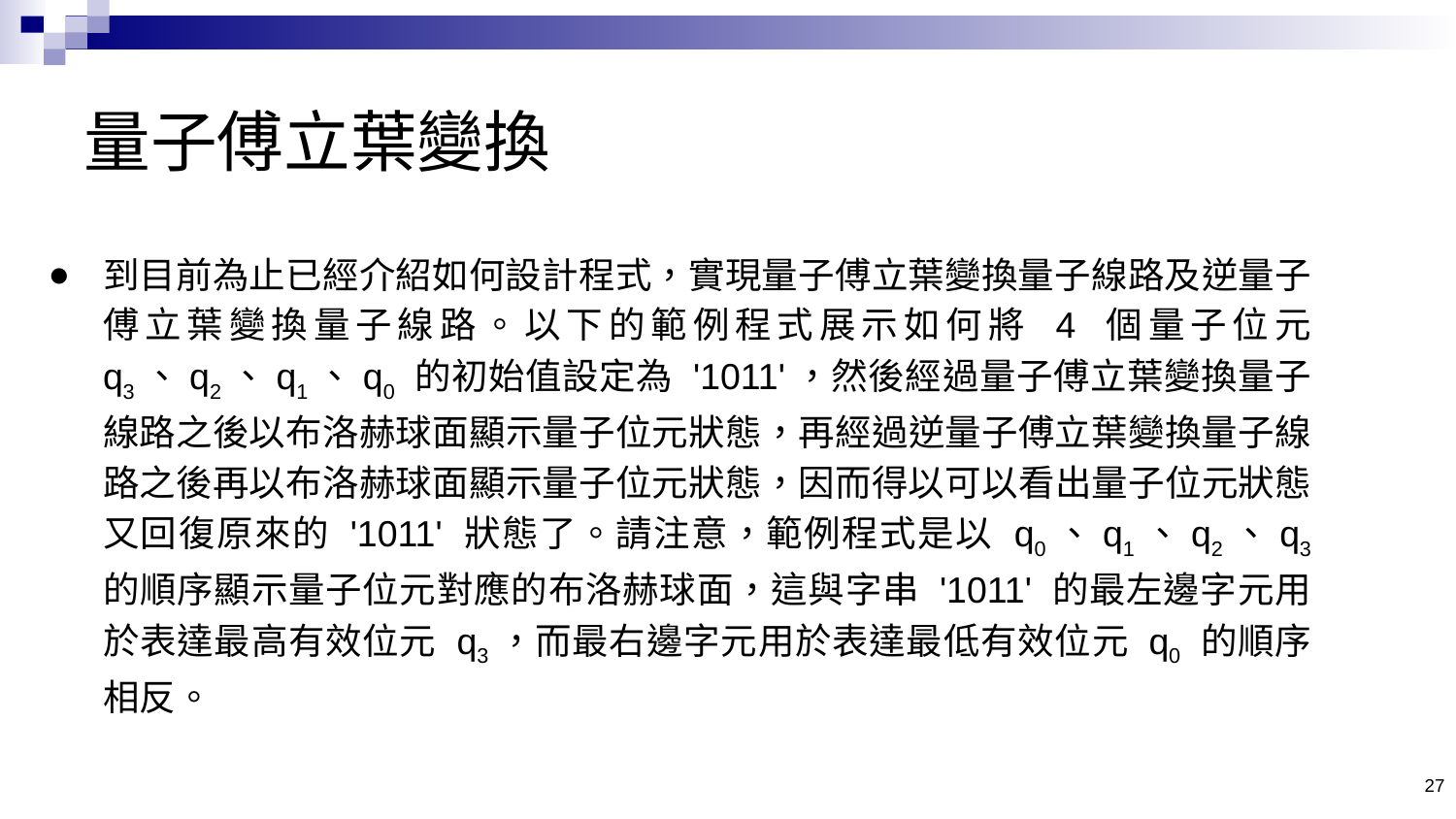

# 量子傅立葉變換
到目前為止已經介紹如何設計程式，實現量子傅立葉變換量子線路及逆量子傅立葉變換量子線路。以下的範例程式展示如何將 4 個量子位元 q3、q2、q1、q0 的初始值設定為 '1011'，然後經過量子傅立葉變換量子線路之後以布洛赫球面顯示量子位元狀態，再經過逆量子傅立葉變換量子線路之後再以布洛赫球面顯示量子位元狀態，因而得以可以看出量子位元狀態又回復原來的 '1011' 狀態了。請注意，範例程式是以 q0、q1、q2、q3 的順序顯示量子位元對應的布洛赫球面，這與字串 '1011' 的最左邊字元用於表達最高有效位元 q3，而最右邊字元用於表達最低有效位元 q0 的順序相反。

27